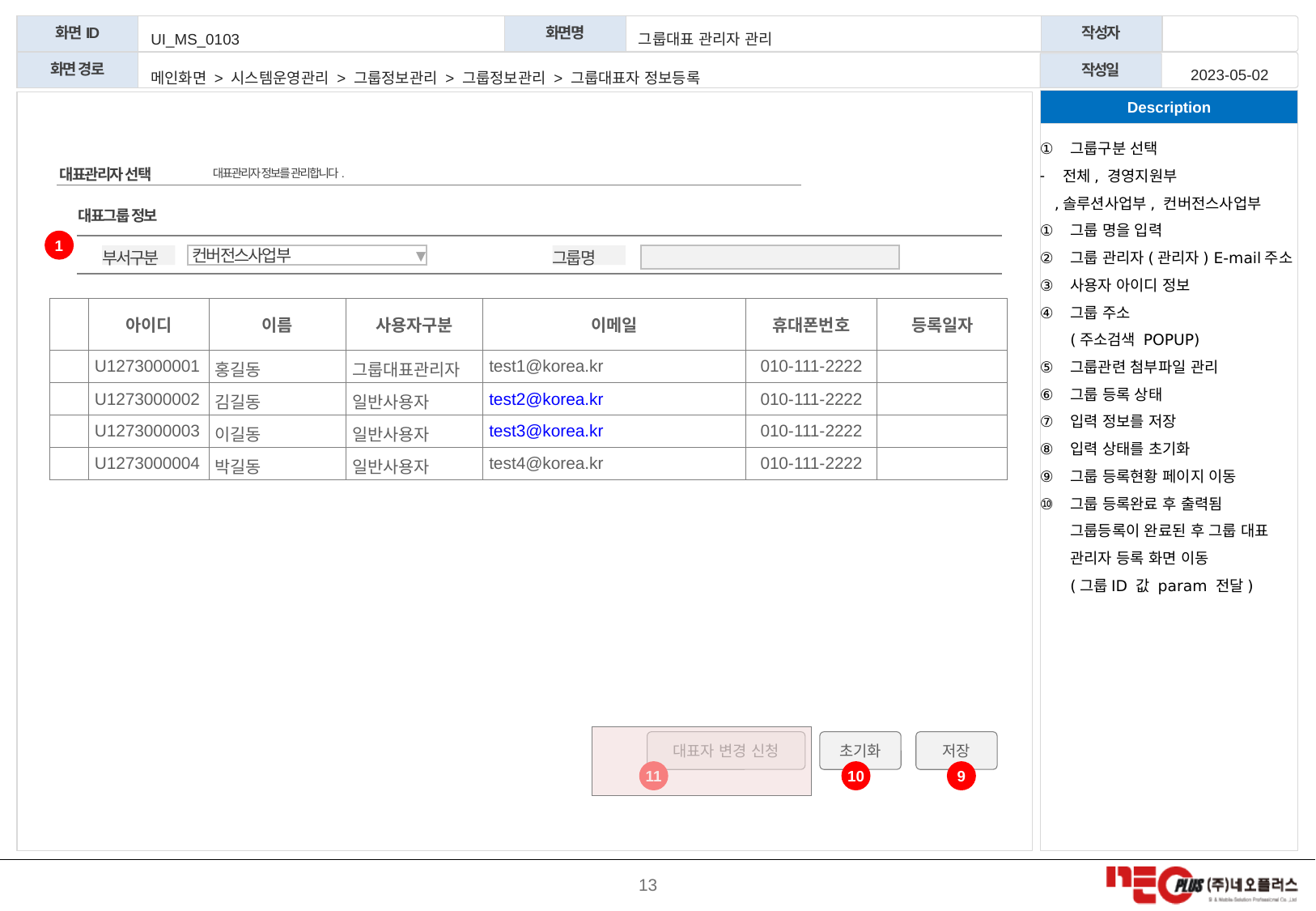

UI_MS_0103
그룹대표 관리자 관리

2023-05-02
메인화면 > 시스템운영관리 > 그룹정보관리 > 그룹정보관리 > 그룹대표자 정보등록

그룹구분 선택
전체, 경영지원부
   ,솔루션사업부, 컨버전스사업부
그룹 명을 입력
그룹 관리자(관리자) E-mail주소
사용자 아이디 정보
그룹 주소
(주소검색 POPUP)
그룹관련 첨부파일 관리
그룹 등록 상태
입력 정보를 저장
입력 상태를 초기화
그룹 등록현황 페이지 이동
그룹 등록완료 후 출력됨
그룹등록이 완료된 후 그룹 대표 관리자 등록 화면 이동
(그룹ID 값 param 전달)

대표관리자 정보를 관리합니다.
대표관리자 선택
대표그룹 정보
1

부서구분
컨버전스사업부
▼
그룹명
|  | 아이디 | 이름 | 사용자구분 | 이메일 | 휴대폰번호 | 등록일자 |
| --- | --- | --- | --- | --- | --- | --- |
|  | U1273000001 | 홍길동 | 그룹대표관리자 | test1@korea.kr | 010-111-2222 |  |
|  | U1273000002 | 김길동 | 일반사용자 | test2@korea.kr | 010-111-2222 |  |
|  | U1273000003 | 이길동 | 일반사용자 | test3@korea.kr | 010-111-2222 |  |
|  | U1273000004 | 박길동 | 일반사용자 | test4@korea.kr | 010-111-2222 |  |

대표자 변경 신청
초기화
저장
11
10
9